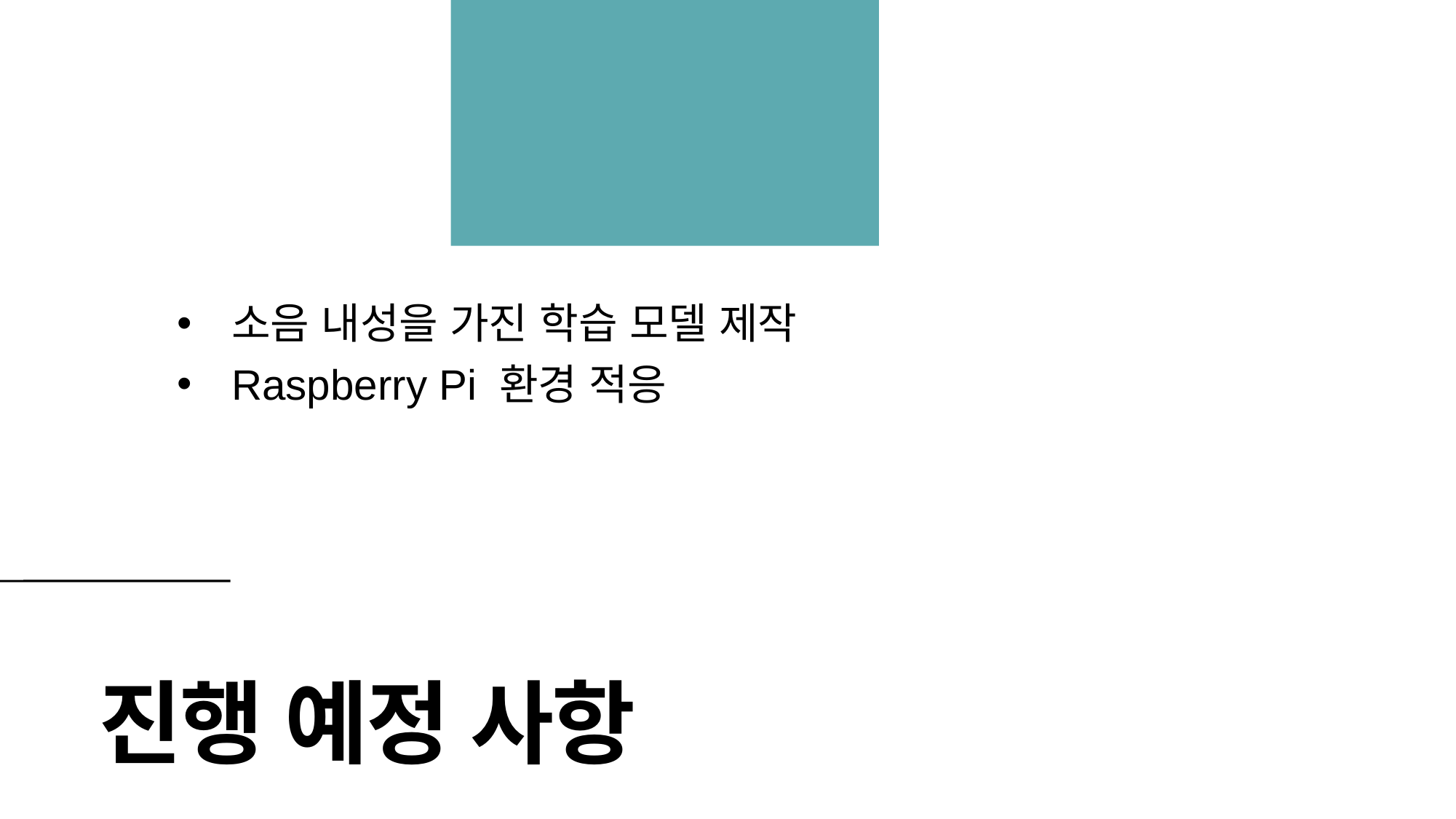

소음 내성을 가진 학습 모델 제작
Raspberry Pi 환경 적응

진행 예정 사항